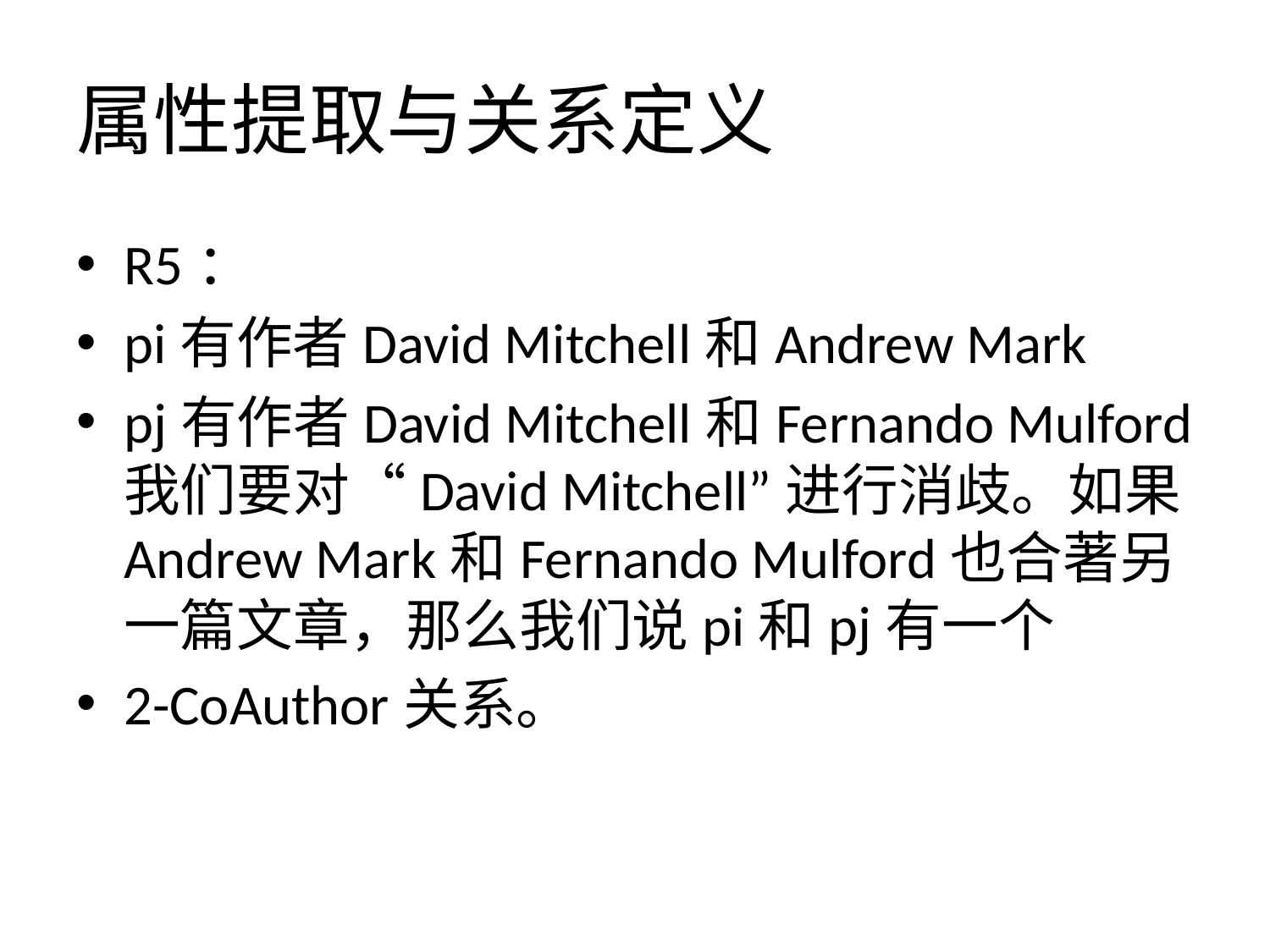

# 属性提取与关系定义
R5：
pi有作者David Mitchell和Andrew Mark
pj有作者David Mitchell和Fernando Mulford我们要对“David Mitchell”进行消歧。如果Andrew Mark和Fernando Mulford也合著另一篇文章，那么我们说pi和pj有一个
2-CoAuthor关系。